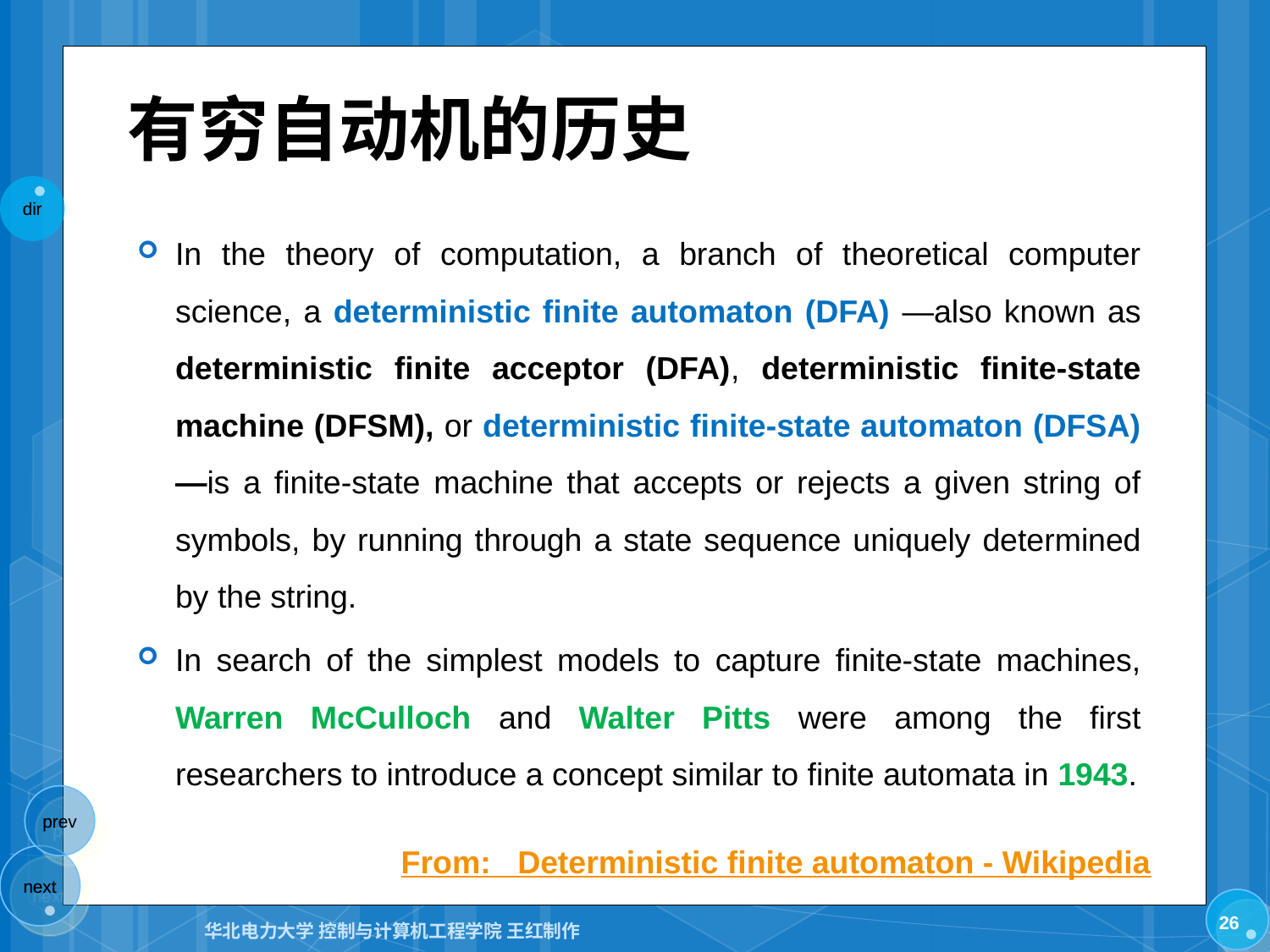

# 有穷自动机的历史
In the theory of computation, a branch of theoretical computer science, a deterministic finite automaton (DFA) —also known as deterministic finite acceptor (DFA), deterministic finite-state machine (DFSM), or deterministic finite-state automaton (DFSA)—is a finite-state machine that accepts or rejects a given string of symbols, by running through a state sequence uniquely determined by the string.
In search of the simplest models to capture finite-state machines, Warren McCulloch and Walter Pitts were among the first researchers to introduce a concept similar to finite automata in 1943.
From:   Deterministic finite automaton - Wikipedia
26
华北电力大学 控制与计算机工程学院 王红制作